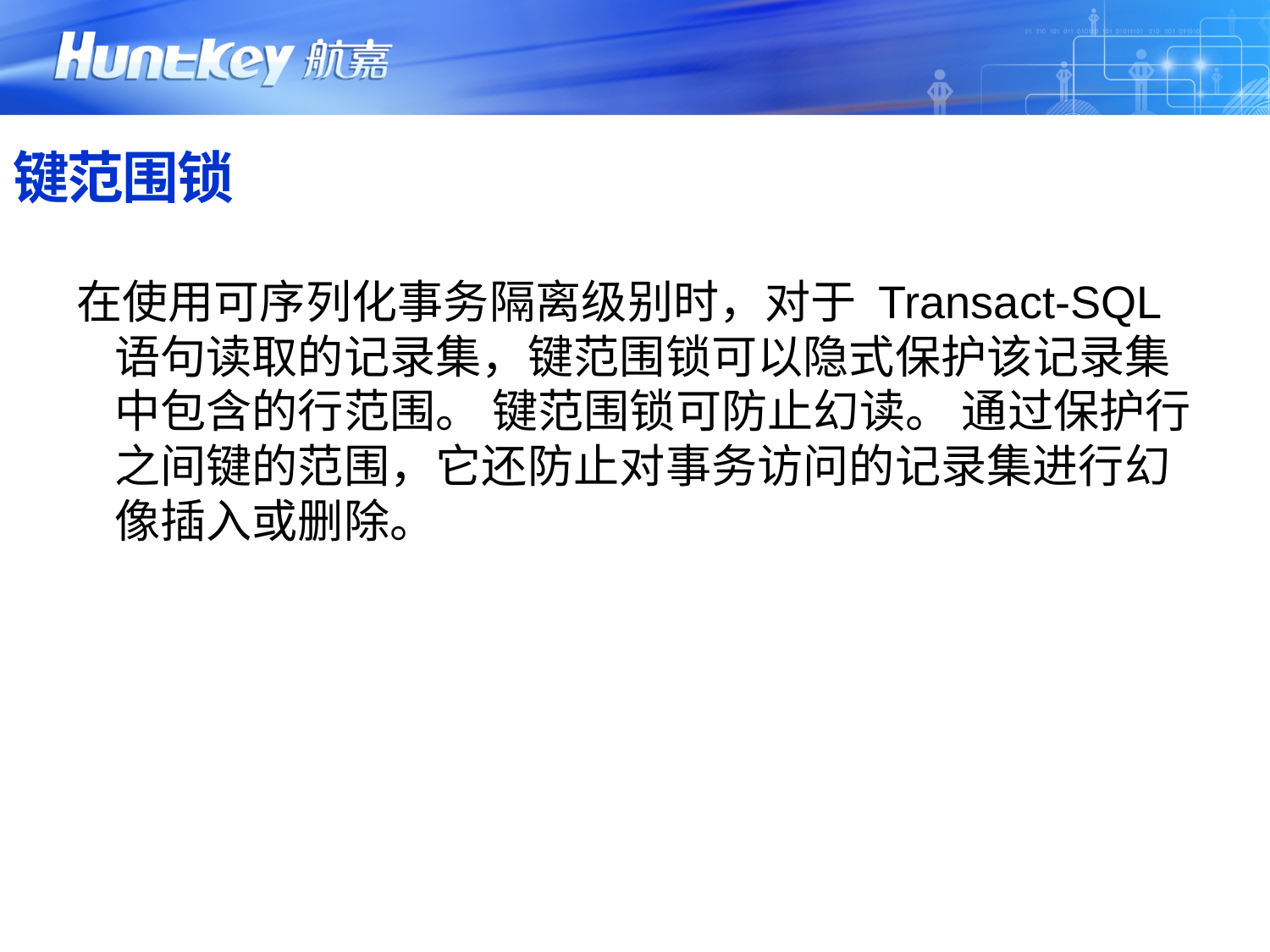

# 键范围锁
在使用可序列化事务隔离级别时，对于 Transact-SQL 语句读取的记录集，键范围锁可以隐式保护该记录集中包含的行范围。 键范围锁可防止幻读。 通过保护行之间键的范围，它还防止对事务访问的记录集进行幻像插入或删除。